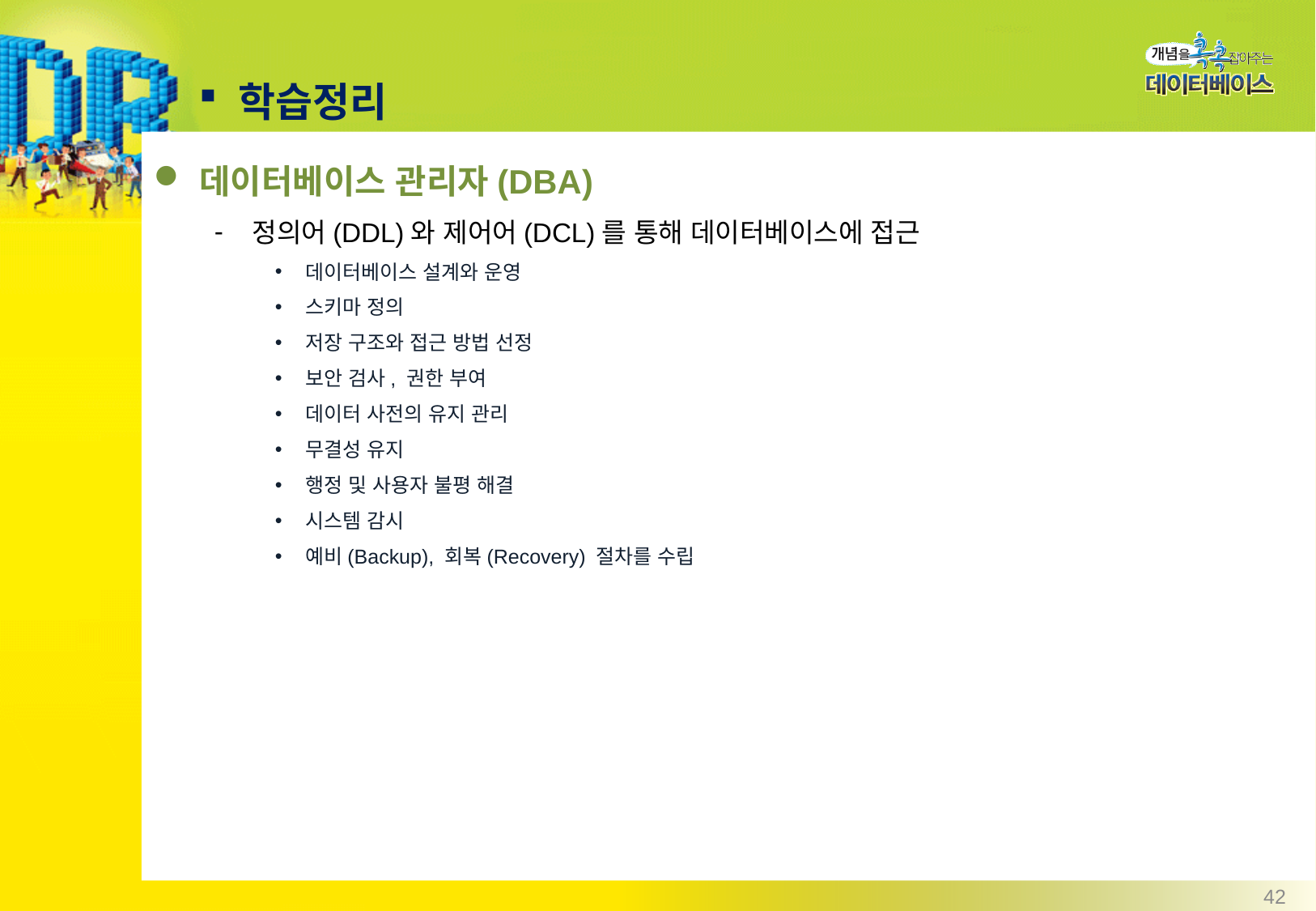

학습정리
데이터베이스 관리자(DBA)
정의어(DDL)와 제어어(DCL)를 통해 데이터베이스에 접근
데이터베이스 설계와 운영
스키마 정의
저장 구조와 접근 방법 선정
보안 검사, 권한 부여
데이터 사전의 유지 관리
무결성 유지
행정 및 사용자 불평 해결
시스템 감시
예비(Backup), 회복(Recovery) 절차를 수립
42